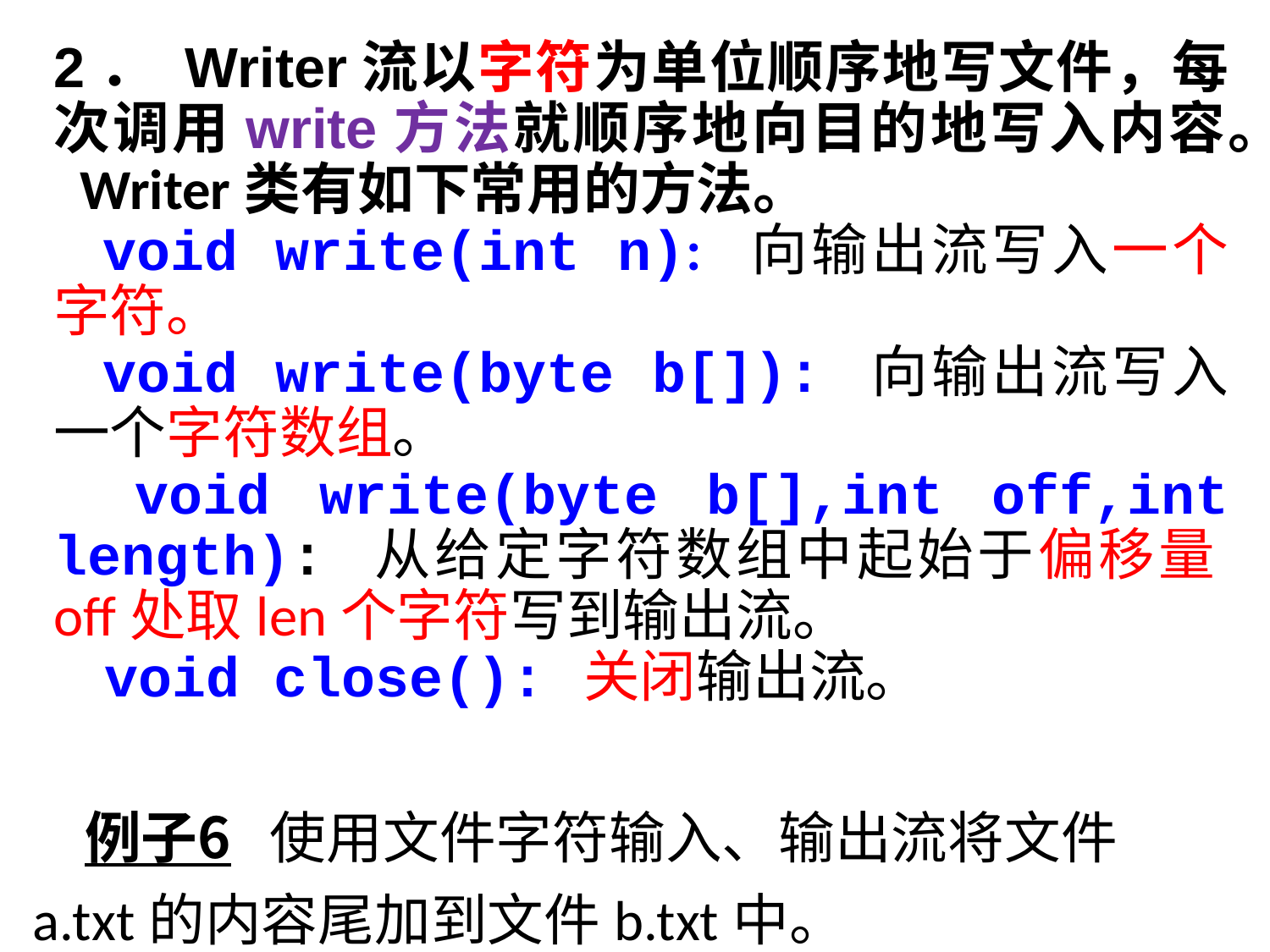

2． Writer流以字符为单位顺序地写文件，每次调用write方法就顺序地向目的地写入内容。 Writer类有如下常用的方法。
   void write(int n):  向输出流写入一个字符。
   void write(byte b[]):  向输出流写入一个字符数组。
   void write(byte b[],int off,int length):  从给定字符数组中起始于偏移量off处取len个字符写到输出流。
    void close():  关闭输出流。
   例子6   使用文件字符输入、输出流将文件a.txt的内容尾加到文件b.txt中。